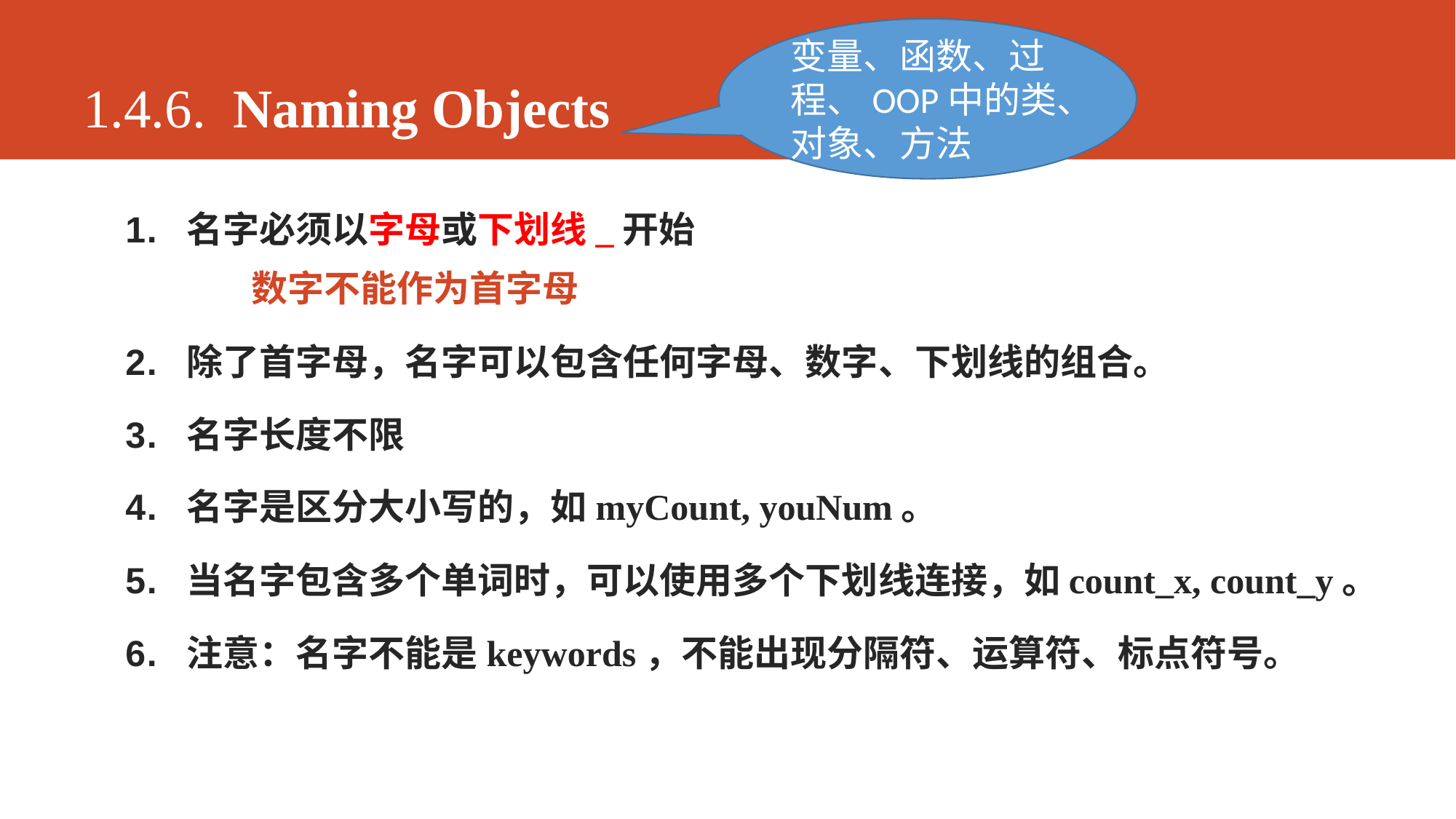

# 1.4.6.  Naming Objects
变量、函数、过程、OOP中的类、对象、方法
名字必须以字母或下划线_开始
           数字不能作为首字母
除了首字母，名字可以包含任何字母、数字、下划线的组合。
名字长度不限
名字是区分大小写的，如myCount, youNum。
当名字包含多个单词时，可以使用多个下划线连接，如count_x, count_y。
注意：名字不能是keywords，不能出现分隔符、运算符、标点符号。